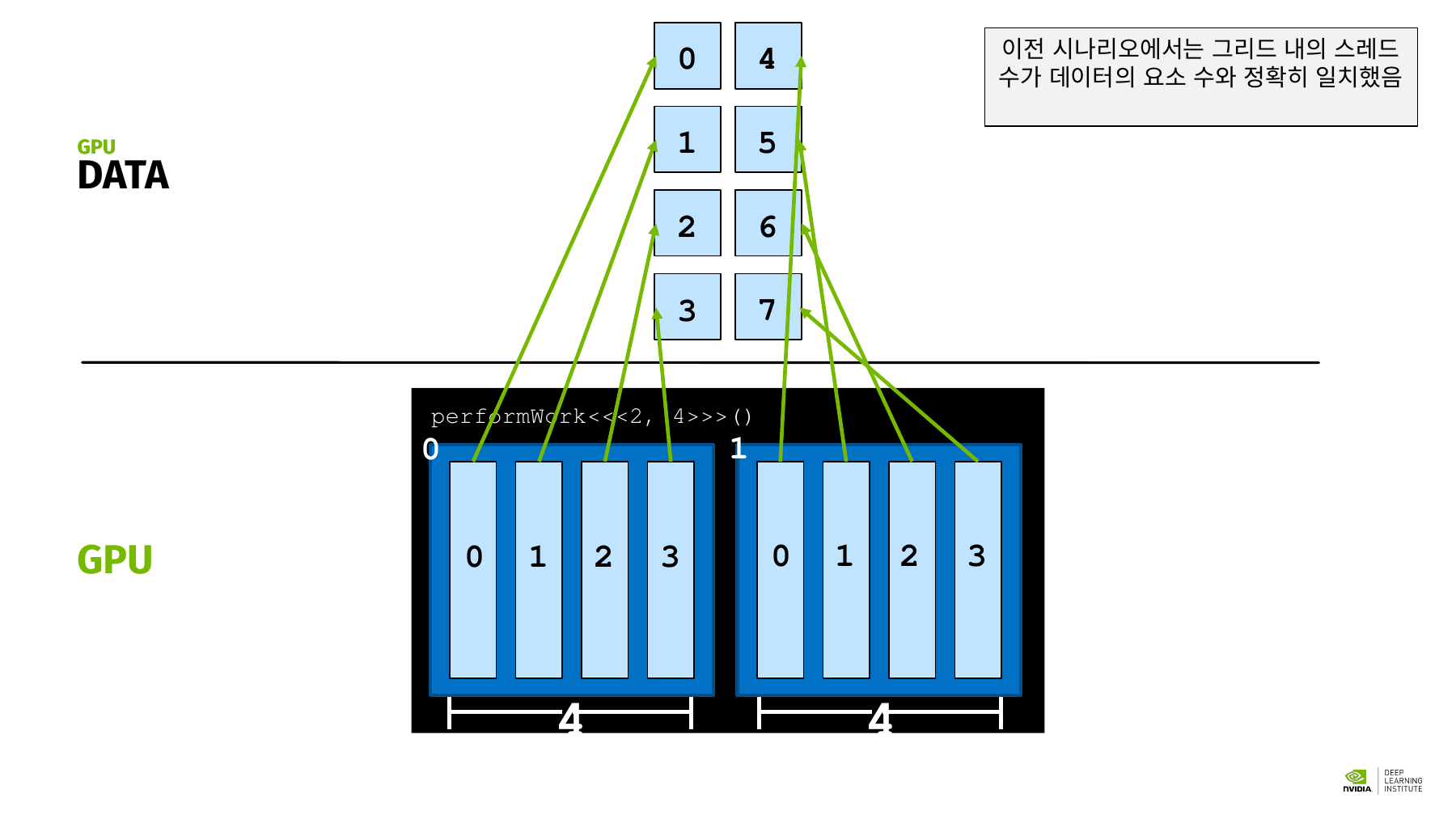

이전 시나리오에서는 그리드 내의 스레드 수가 데이터의 요소 수와 정확히 일치했음

4
5
6
7
0
1
2
3
GPU
GPU
DATA

performWork<<<2, 4>>>()
1
0

0
1
2
3
0
1
2
3
GPU
4
4